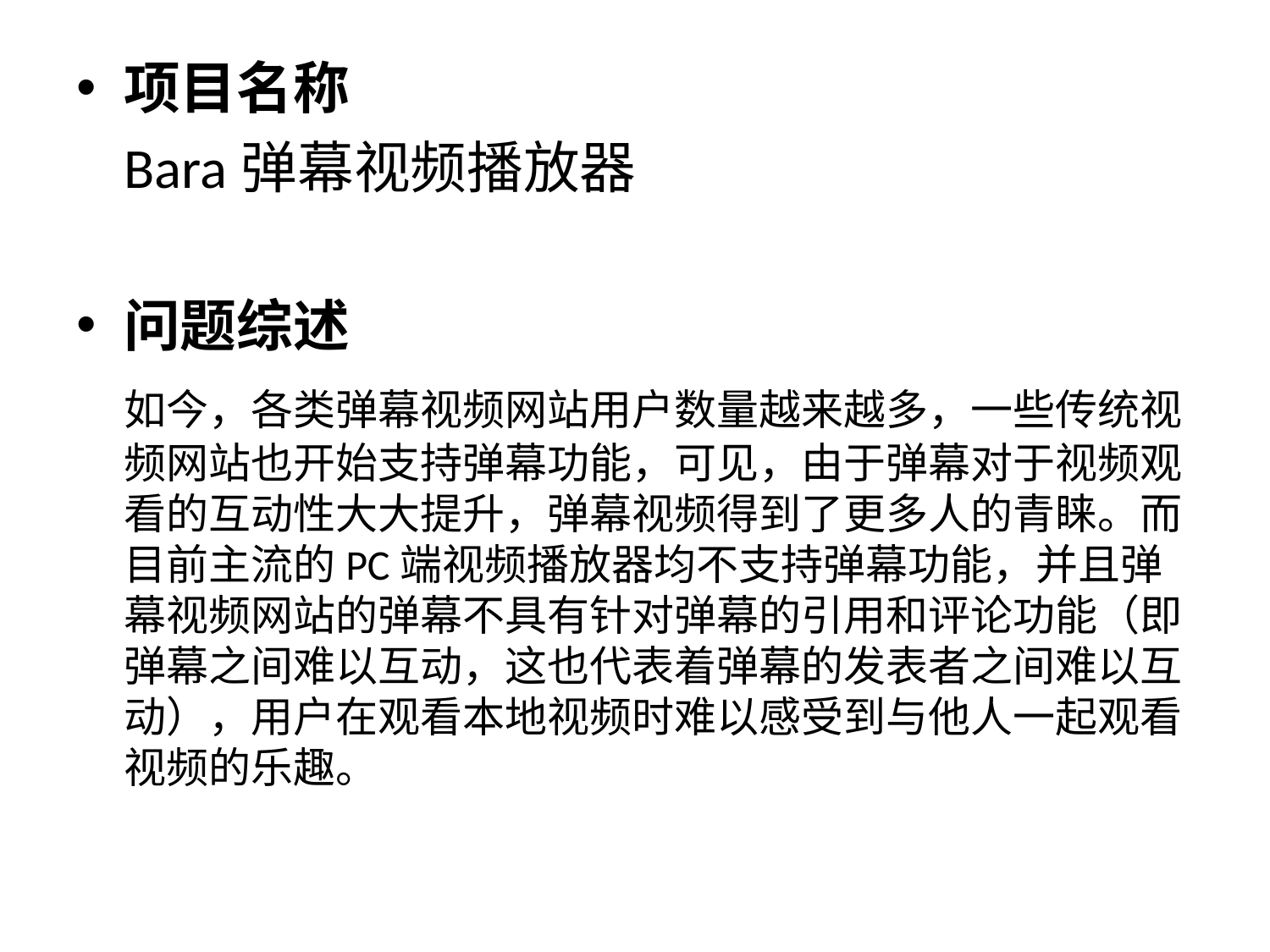

项目名称
	Bara弹幕视频播放器

问题综述
	如今，各类弹幕视频网站用户数量越来越多，一些传统视频网站也开始支持弹幕功能，可见，由于弹幕对于视频观看的互动性大大提升，弹幕视频得到了更多人的青睐。而目前主流的PC端视频播放器均不支持弹幕功能，并且弹幕视频网站的弹幕不具有针对弹幕的引用和评论功能（即弹幕之间难以互动，这也代表着弹幕的发表者之间难以互动），用户在观看本地视频时难以感受到与他人一起观看视频的乐趣。